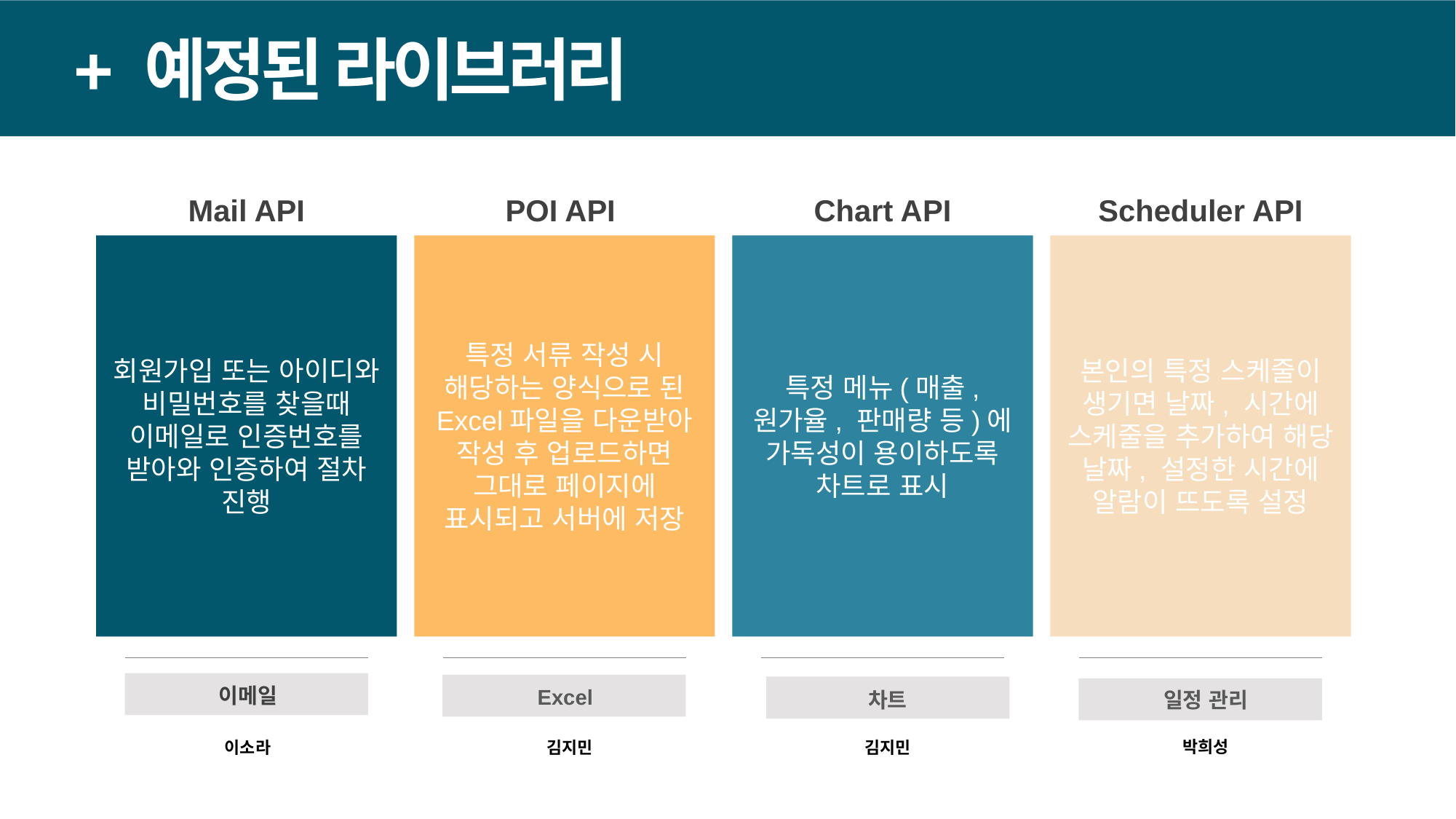

+ 예정된 라이브러리
Mail API
POI API
Chart API
Scheduler API
회원가입 또는 아이디와 비밀번호를 찾을때 이메일로 인증번호를 받아와 인증하여 절차 진행
특정 서류 작성 시 해당하는 양식으로 된 Excel파일을 다운받아 작성 후 업로드하면 그대로 페이지에 표시되고 서버에 저장
특정 메뉴(매출, 원가율, 판매량 등)에 가독성이 용이하도록 차트로 표시
본인의 특정 스케줄이 생기면 날짜, 시간에 스케줄을 추가하여 해당 날짜, 설정한 시간에 알람이 뜨도록 설정

이메일
Excel

차트
일정 관리
박희성
김지민
김지민
이소라